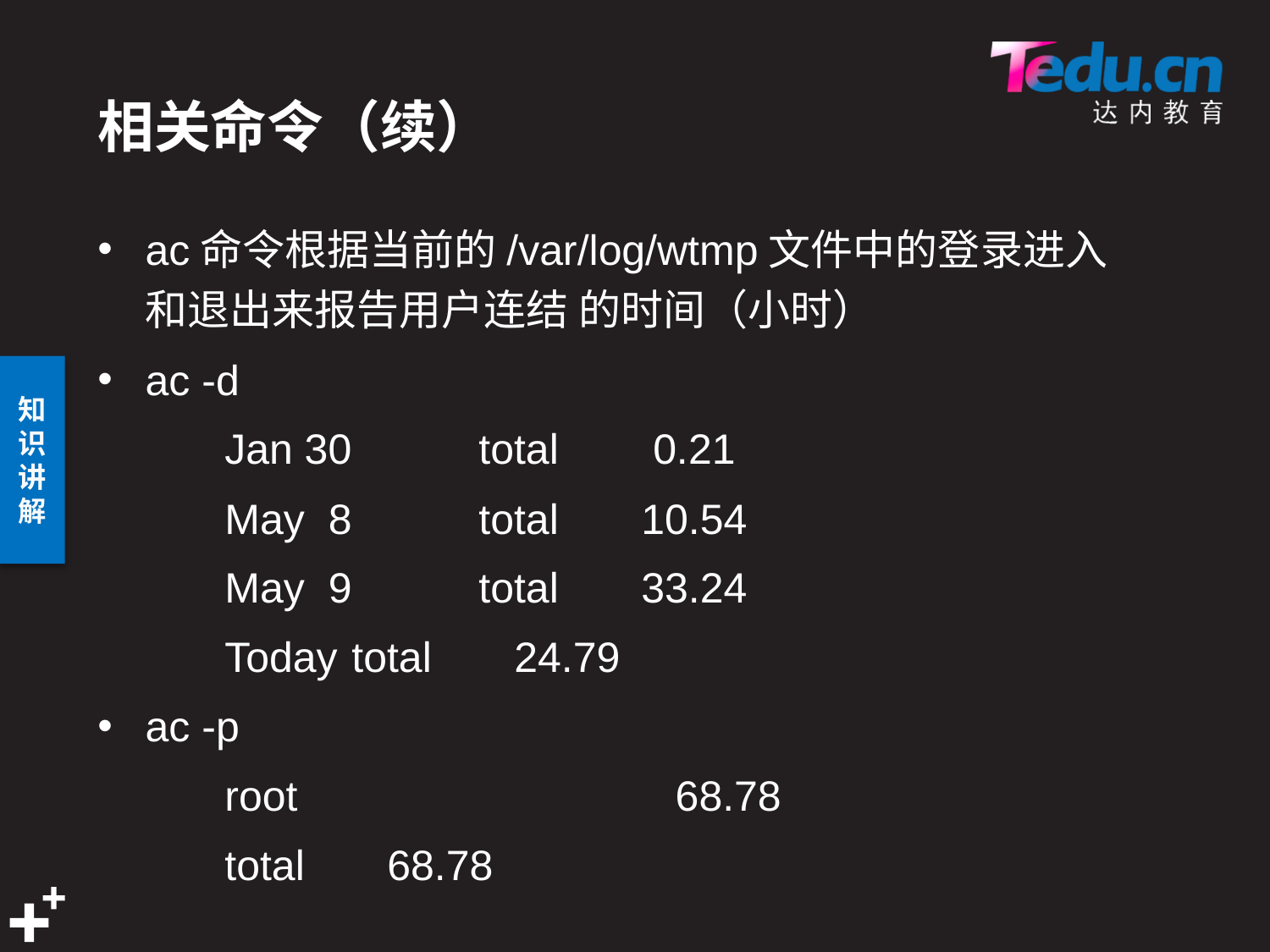

# 相关命令（续）
ac命令根据当前的/var/log/wtmp文件中的登录进入和退出来报告用户连结 的时间（小时）
ac -d
	Jan 30	total        0.21
	May  8	total       10.54
	May  9	total       33.24
	Today	total       24.79
ac -p
	root                                68.78
	total       68.78